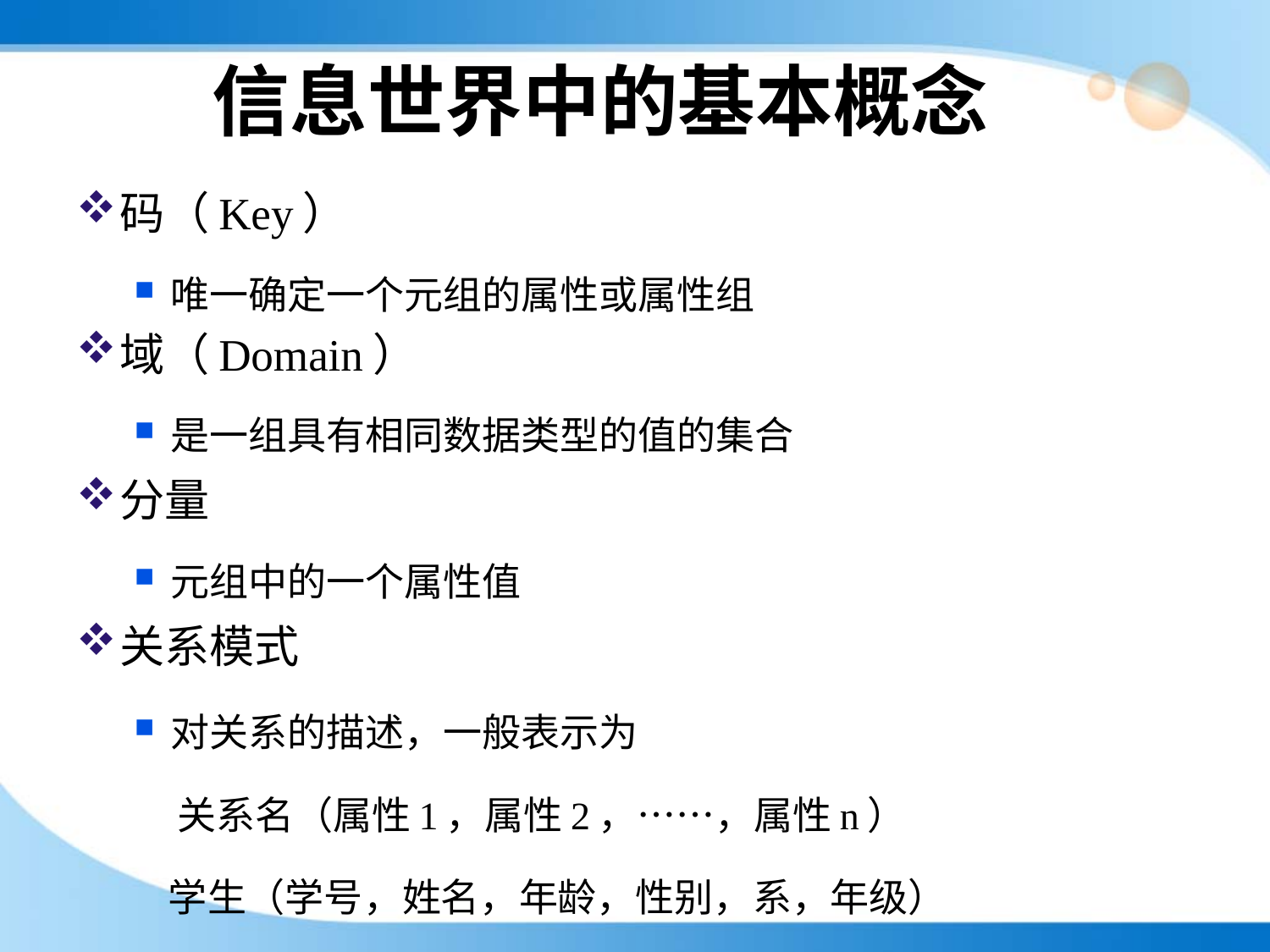

# 信息世界中的基本概念
码（Key）
唯一确定一个元组的属性或属性组
域（Domain）
是一组具有相同数据类型的值的集合
分量
元组中的一个属性值
关系模式
对关系的描述，一般表示为
    关系名（属性1，属性2，……，属性n）
   学生（学号，姓名，年龄，性别，系，年级）